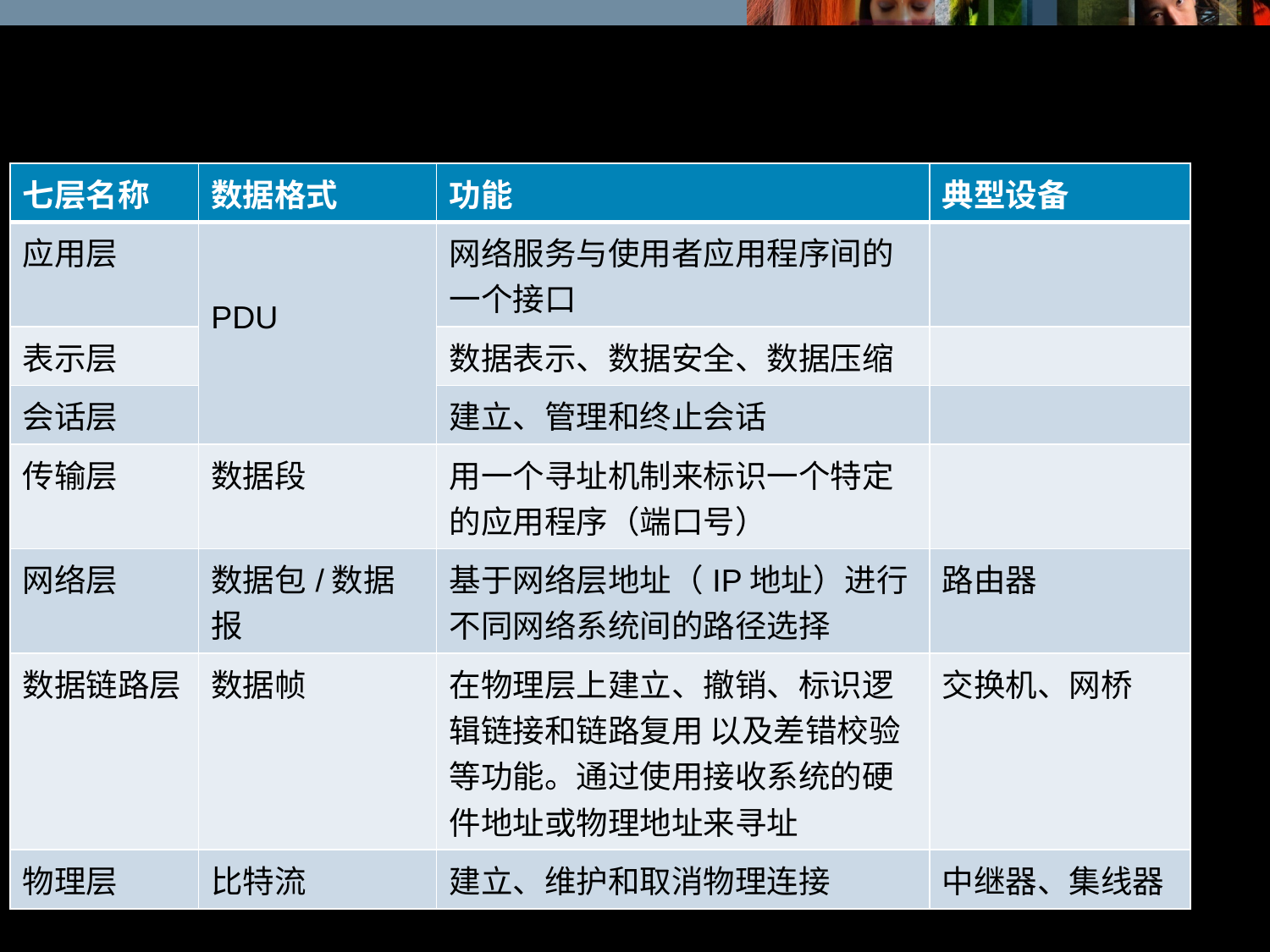

| 七层名称 | 数据格式 | 功能 | 典型设备 |
| --- | --- | --- | --- |
| 应用层 | PDU | 网络服务与使用者应用程序间的一个接口 |  |
| 表示层 |  | 数据表示、数据安全、数据压缩 |  |
| 会话层 |  | 建立、管理和终止会话 |  |
| 传输层 | 数据段 | 用一个寻址机制来标识一个特定的应用程序（端口号） |  |
| 网络层 | 数据包/数据报 | 基于网络层地址（IP地址）进行不同网络系统间的路径选择 | 路由器 |
| 数据链路层 | 数据帧 | 在物理层上建立、撤销、标识逻辑链接和链路复用 以及差错校验等功能。通过使用接收系统的硬件地址或物理地址来寻址 | 交换机、网桥 |
| 物理层 | 比特流 | 建立、维护和取消物理连接 | 中继器、集线器 |